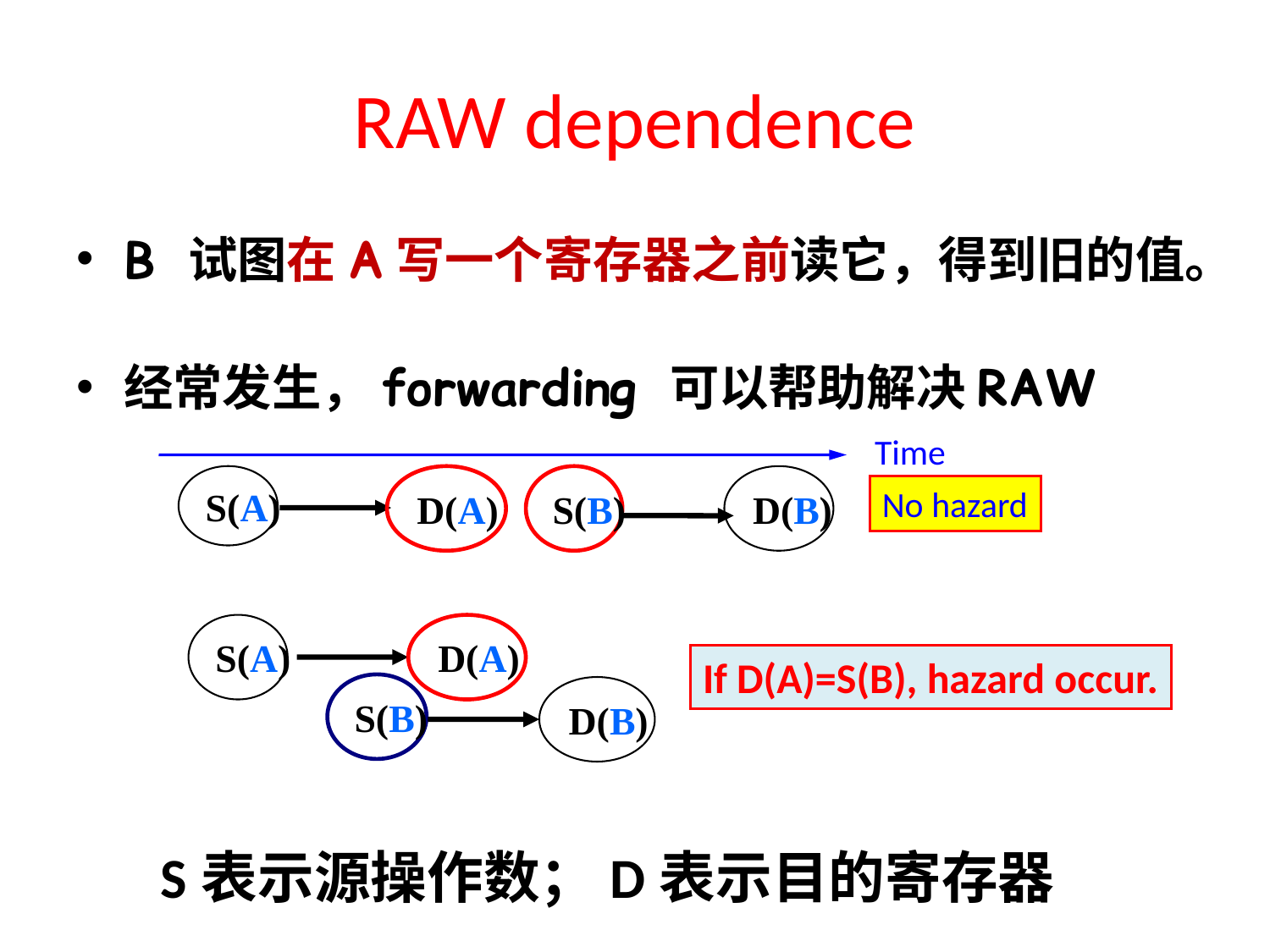

# RAW dependence
B 试图在A写一个寄存器之前读它，得到旧的值。
经常发生，forwarding 可以帮助解决RAW
Time

S(A)
D(A)
S(B)
D(B)
No hazard

S(A)
D(A)
If D(A)=S(B), hazard occur.

S(B)
D(B)

S表示源操作数；D表示目的寄存器